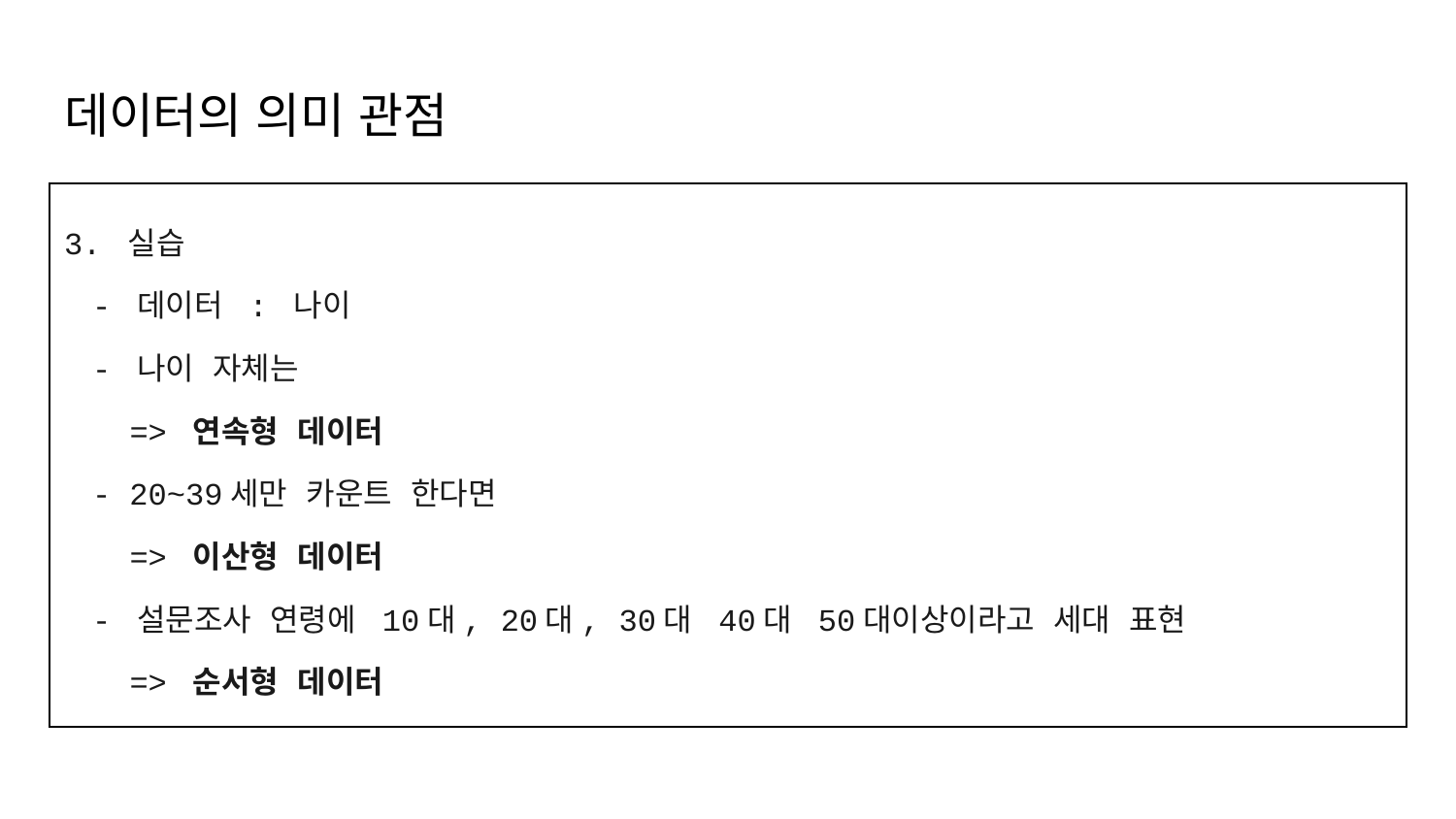

# 데이터의 의미 관점
3. 실습
- 데이터 : 나이
- 나이 자체는
  => 연속형 데이터
- 20~39세만 카운트 한다면
  => 이산형 데이터
- 설문조사 연령에 10대, 20대, 30대 40대 50대이상이라고 세대 표현
  => 순서형 데이터